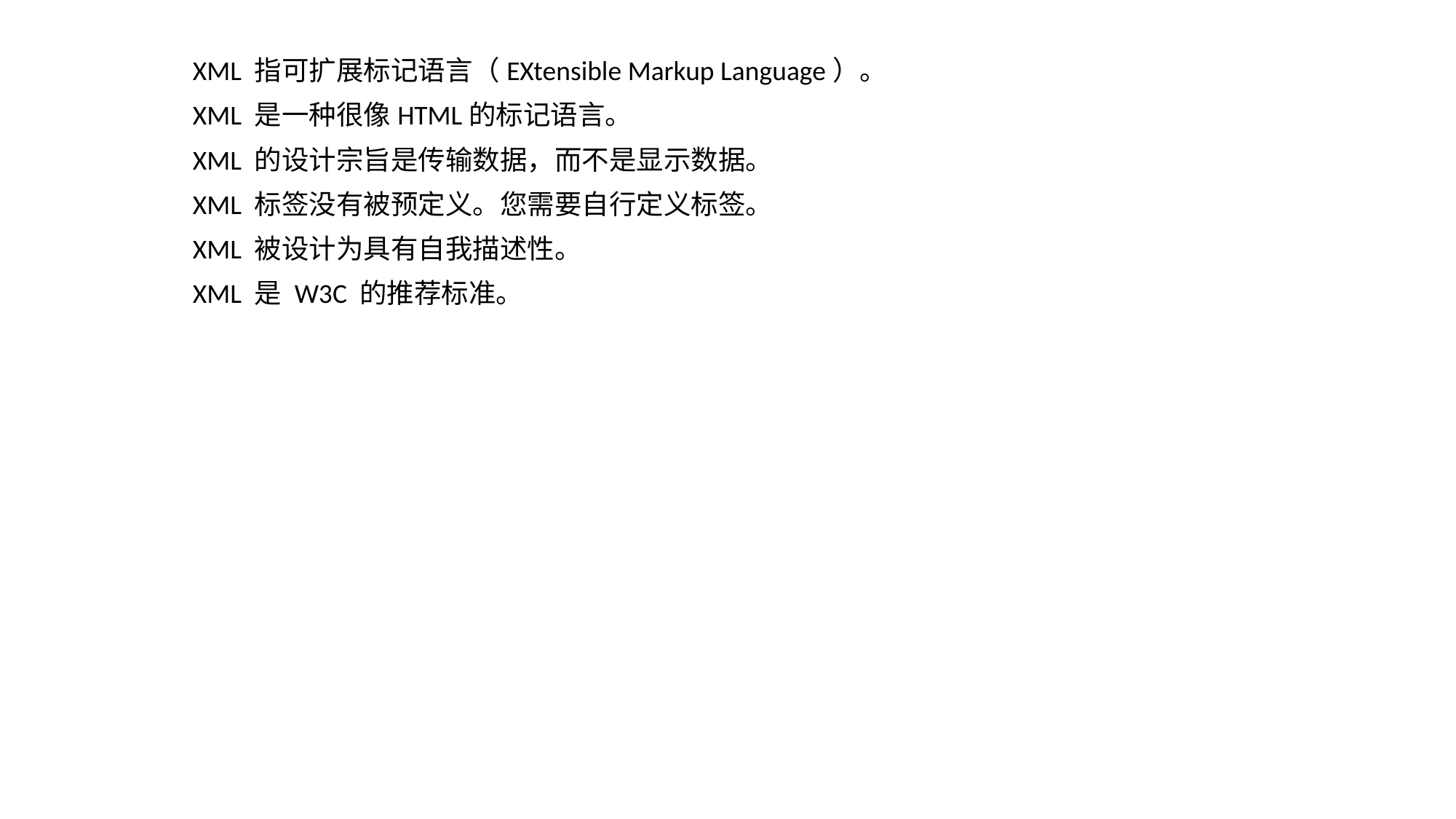

XML 指可扩展标记语言（EXtensible Markup Language）。
XML 是一种很像HTML的标记语言。
XML 的设计宗旨是传输数据，而不是显示数据。
XML 标签没有被预定义。您需要自行定义标签。
XML 被设计为具有自我描述性。
XML 是 W3C 的推荐标准。